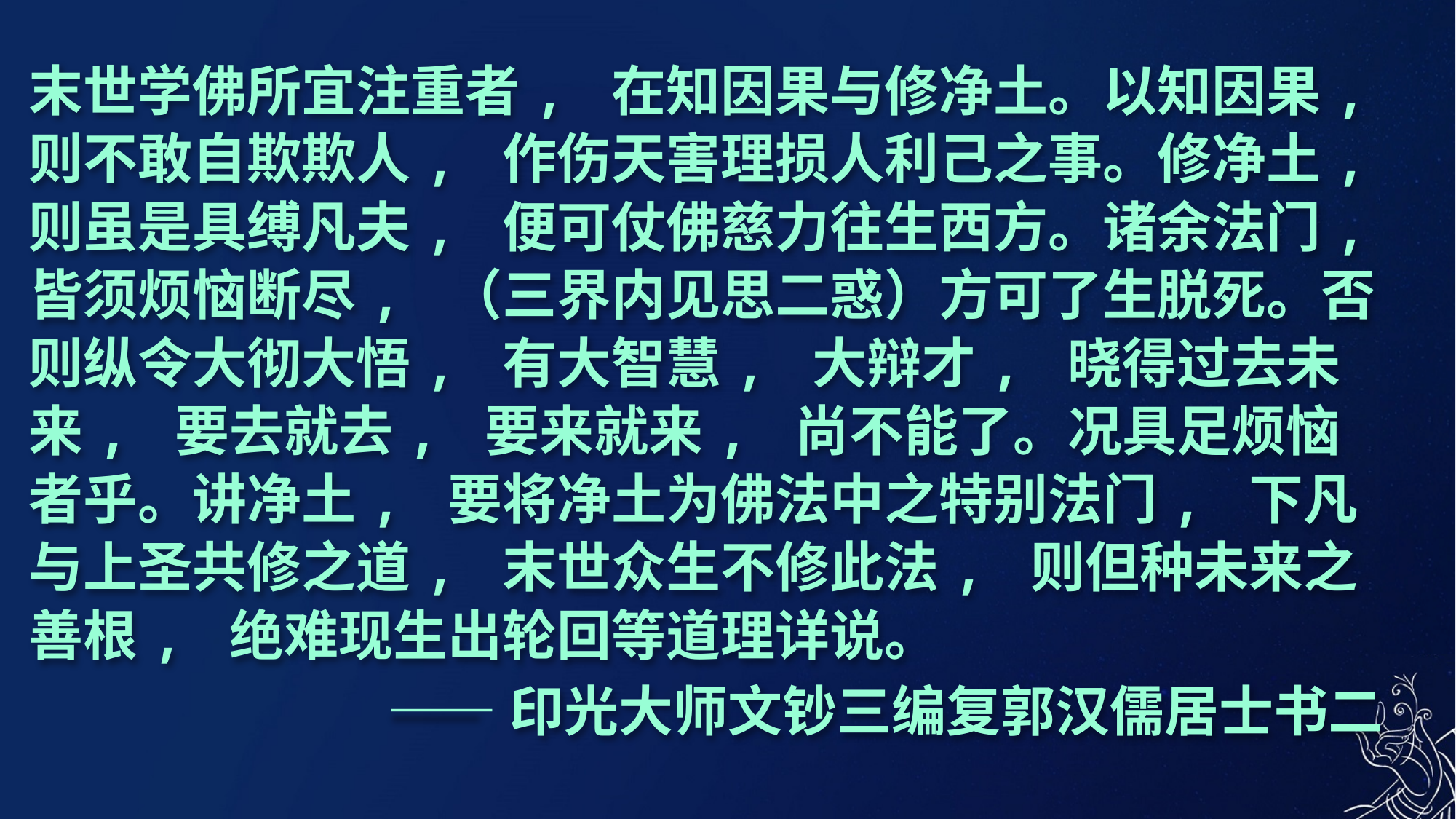

末世学佛所宜注重者, 在知因果与修净土。以知因果, 则不敢自欺欺人, 作伤天害理损人利己之事。修净土, 则虽是具缚凡夫, 便可仗佛慈力往生西方。诸余法门, 皆须烦恼断尽, （三界内见思二惑）方可了生脱死。否则纵令大彻大悟, 有大智慧, 大辩才, 晓得过去未来, 要去就去, 要来就来, 尚不能了。况具足烦恼者乎。讲净土, 要将净土为佛法中之特别法门, 下凡与上圣共修之道, 末世众生不修此法, 则但种未来之善根, 绝难现生出轮回等道理详说。
——印光大师文钞三编复郭汉儒居士书二